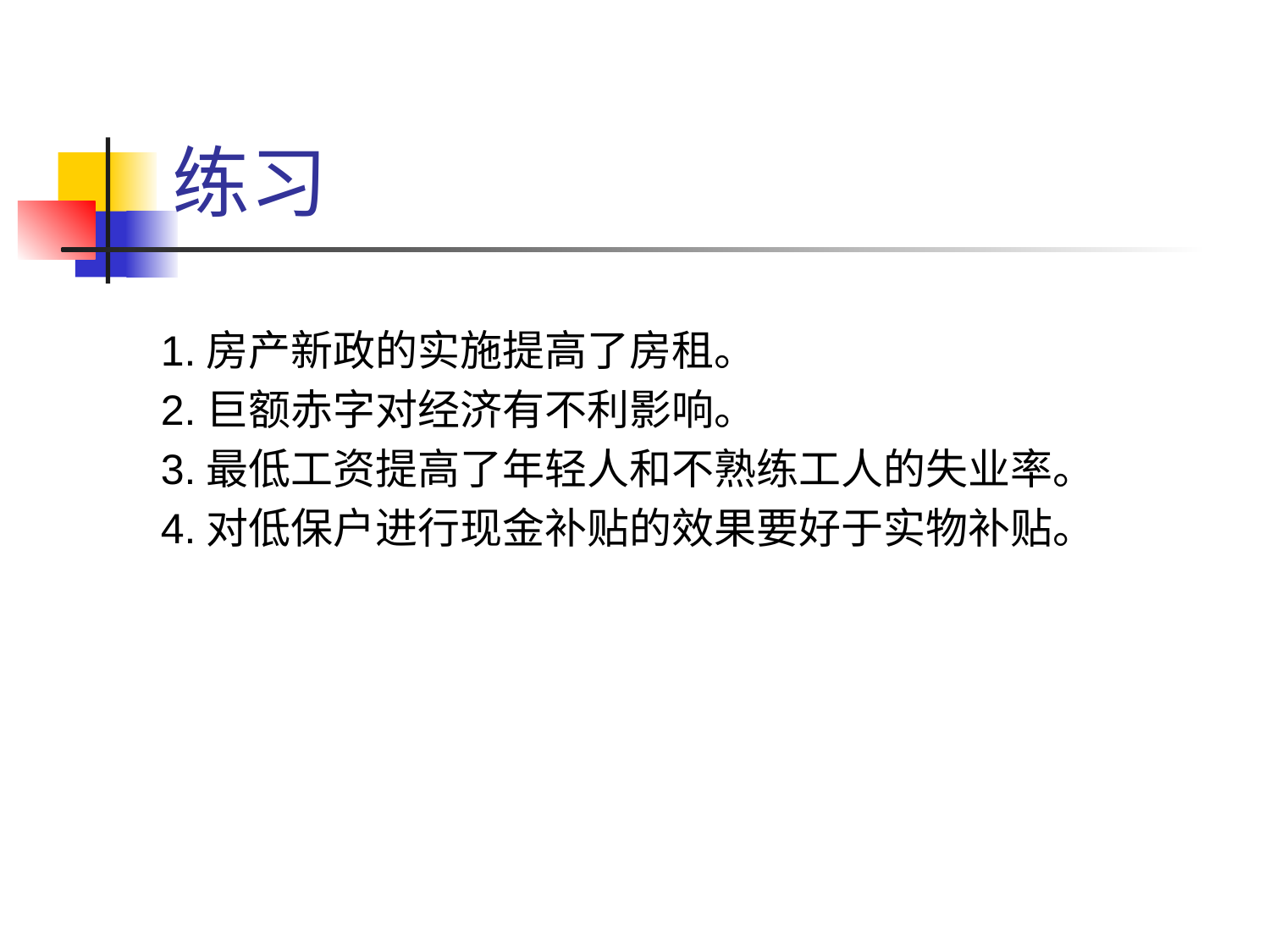

# 练习
1.房产新政的实施提高了房租。
2.巨额赤字对经济有不利影响。
3.最低工资提高了年轻人和不熟练工人的失业率。
4.对低保户进行现金补贴的效果要好于实物补贴。